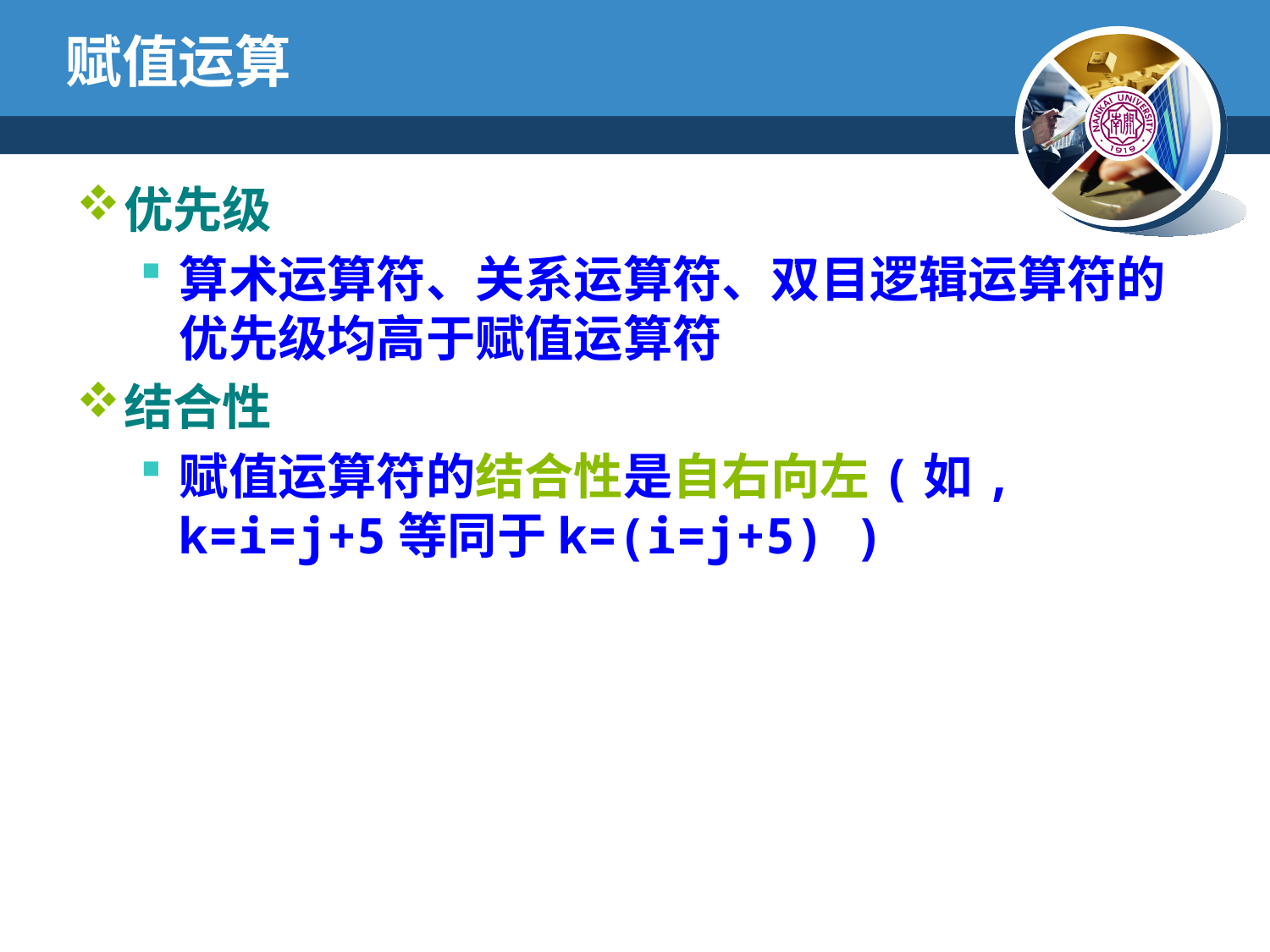

# 赋值运算
优先级
算术运算符、关系运算符、双目逻辑运算符的优先级均高于赋值运算符
结合性
赋值运算符的结合性是自右向左(如, k=i=j+5等同于k=(i=j+5) )